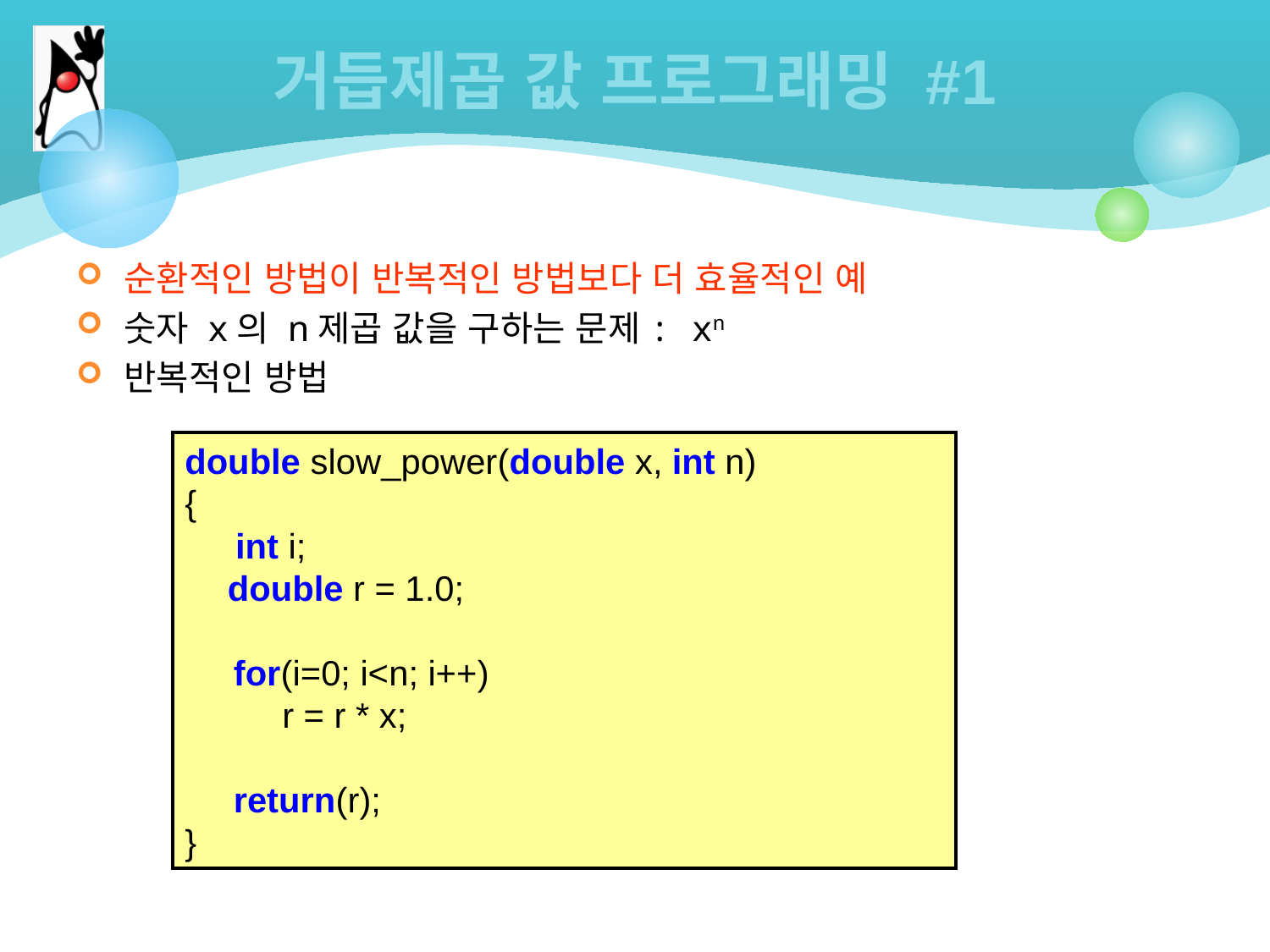

# 거듭제곱 값 프로그래밍 #1
순환적인 방법이 반복적인 방법보다 더 효율적인 예
숫자 x의 n제곱 값을 구하는 문제: xn
반복적인 방법
double slow_power(double x, int n)
{
    int i;
  double r = 1.0;

     for(i=0; i<n; i++)
          r = r * x;

     return(r);
}